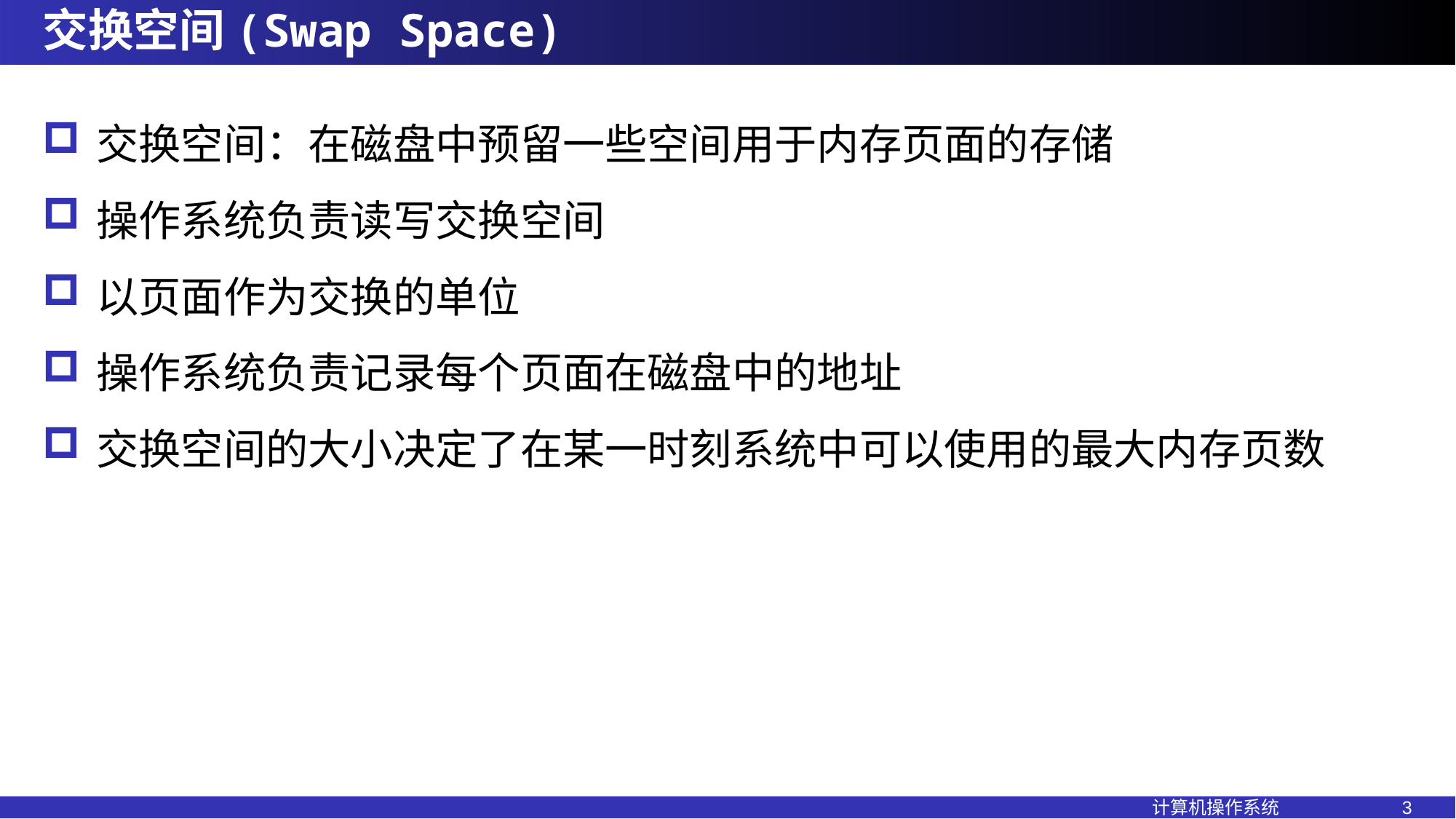

# 交换空间(Swap Space)
交换空间：在磁盘中预留一些空间用于内存页面的存储
操作系统负责读写交换空间
以页面作为交换的单位
操作系统负责记录每个页面在磁盘中的地址
交换空间的大小决定了在某一时刻系统中可以使用的最大内存页数
计算机操作系统                     3